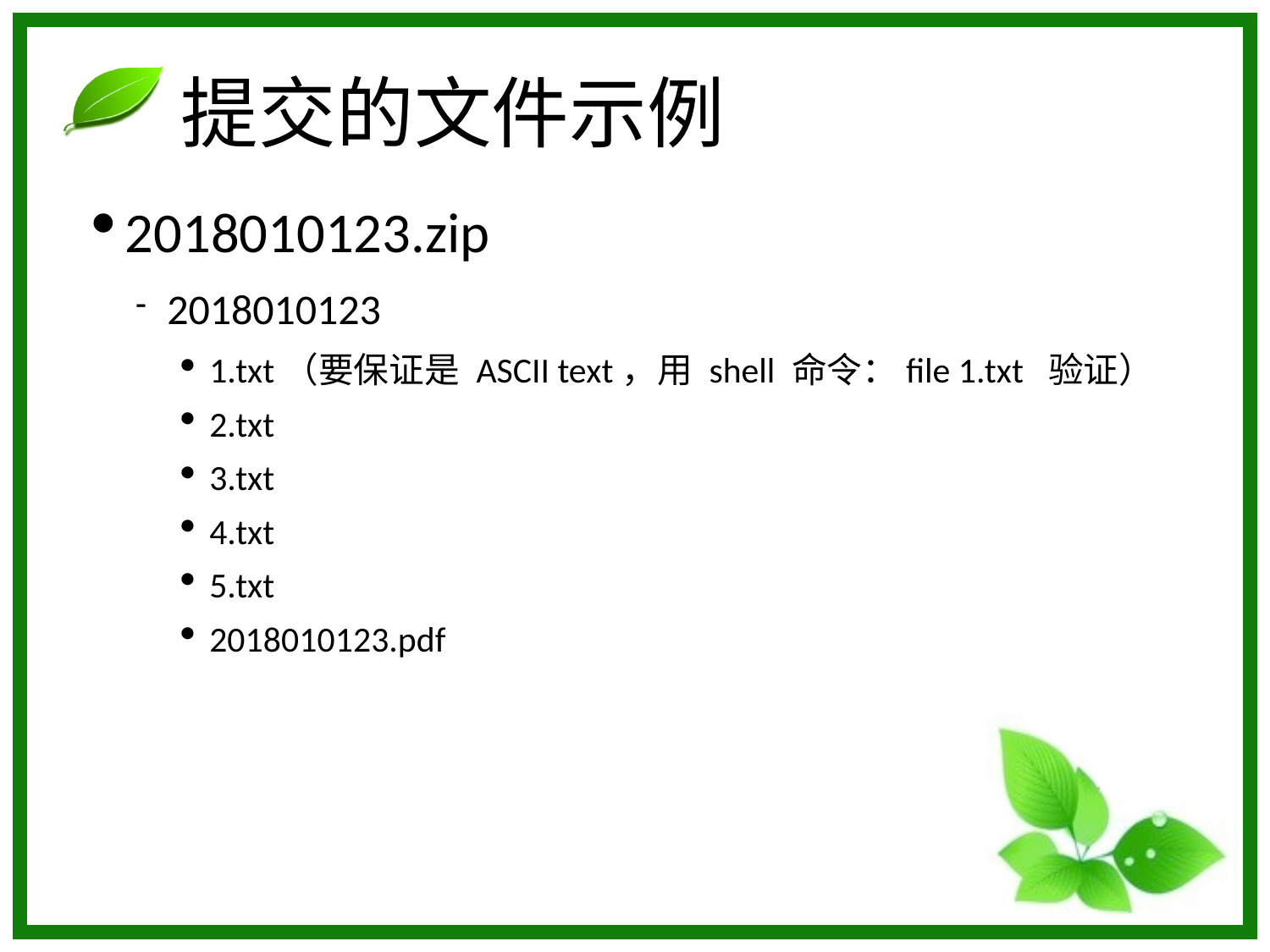

# 提交的文件示例
2018010123.zip
2018010123
1.txt（要保证是 ASCII text，用 shell 命令：file 1.txt  验证）
2.txt
3.txt
4.txt
5.txt
2018010123.pdf